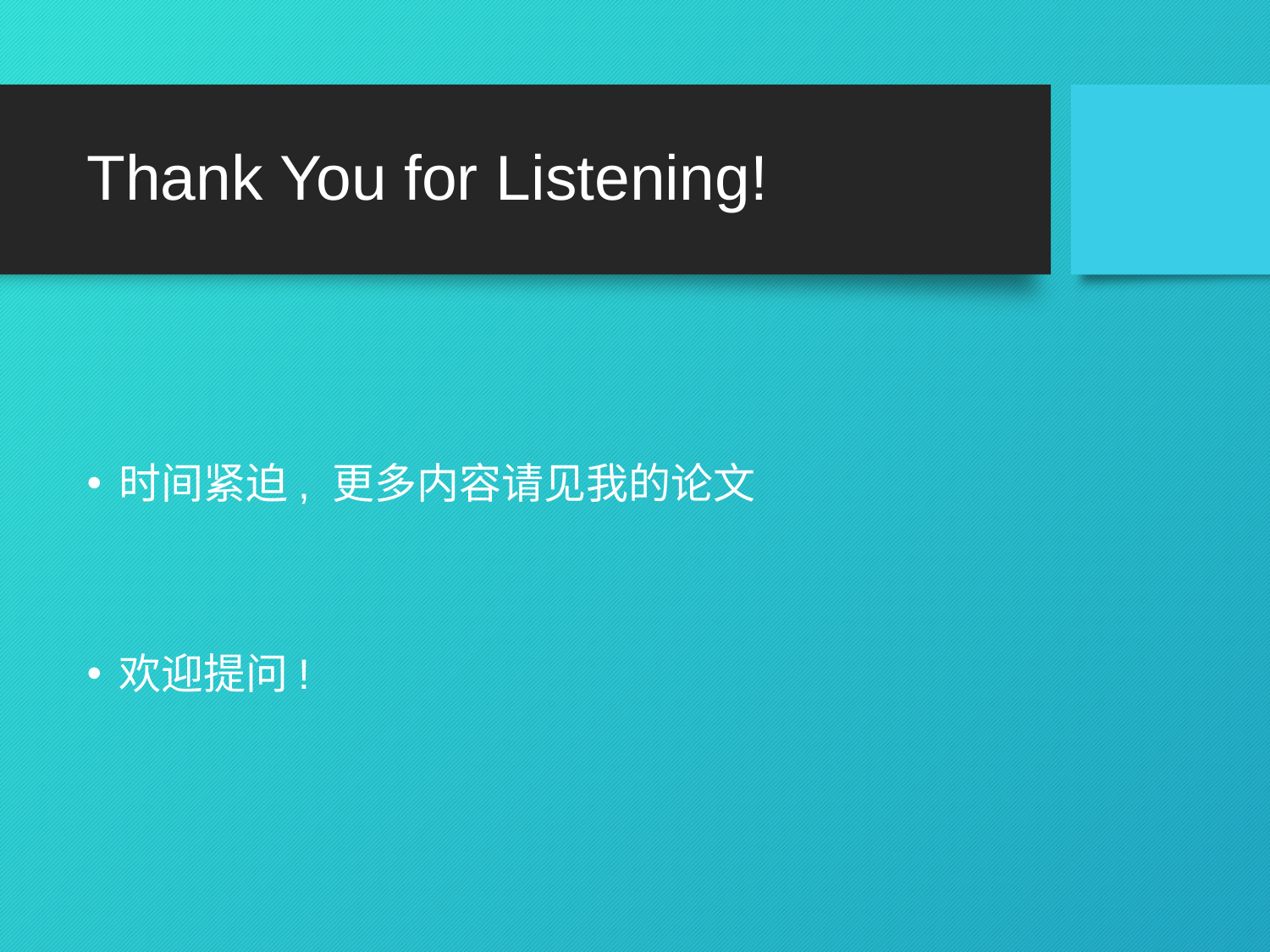

# Thank You for Listening!

时间紧迫, 更多内容请见我的论文

欢迎提问!